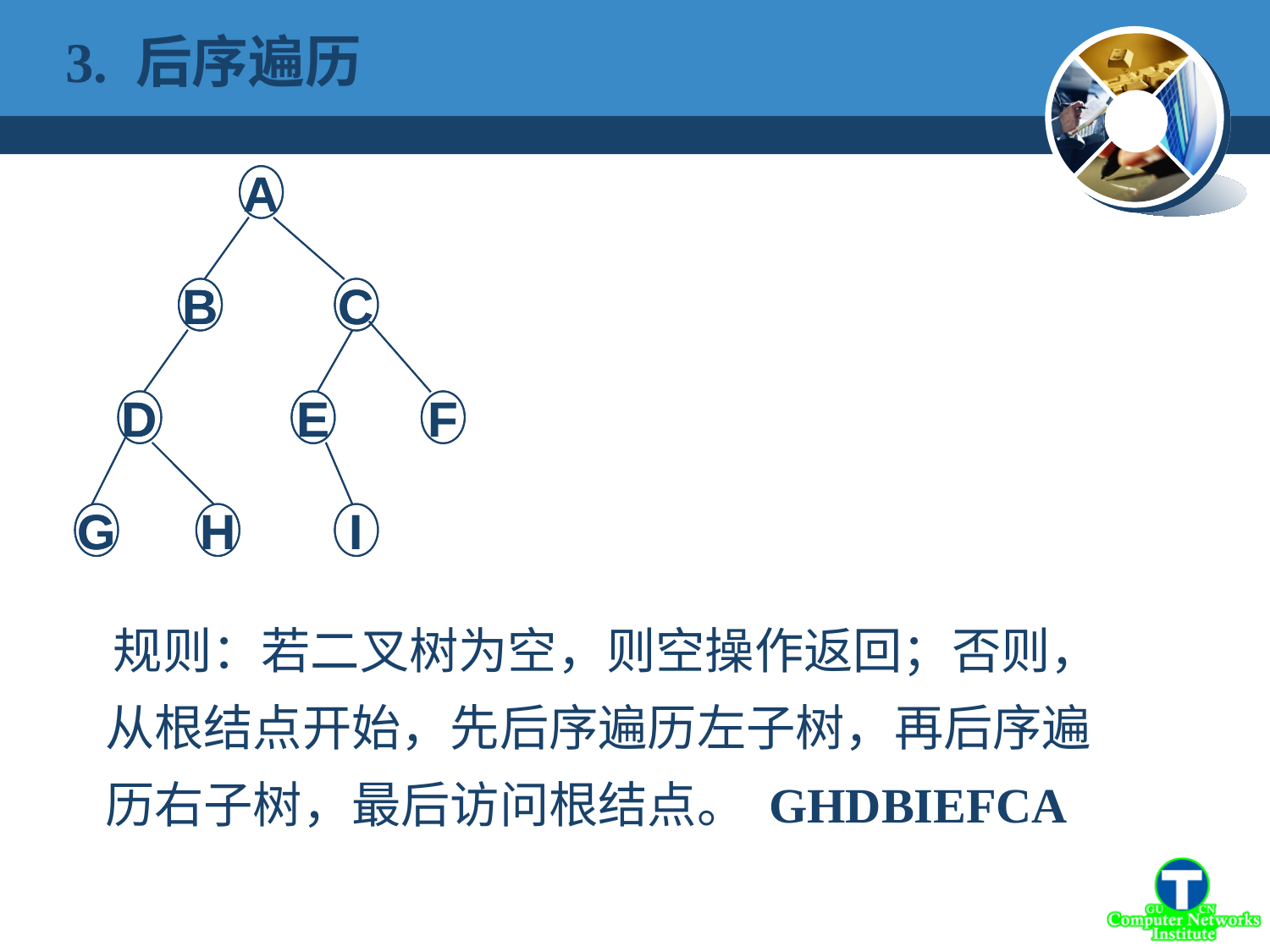

# 3. 后序遍历
A

B
C

D
E
F

G
H
I
A

B
C

D
E
F

G
H
I
    规则：若二叉树为空，则空操作返回；否则，从根结点开始，先后序遍历左子树，再后序遍历右子树，最后访问根结点。 GHDBIEFCA